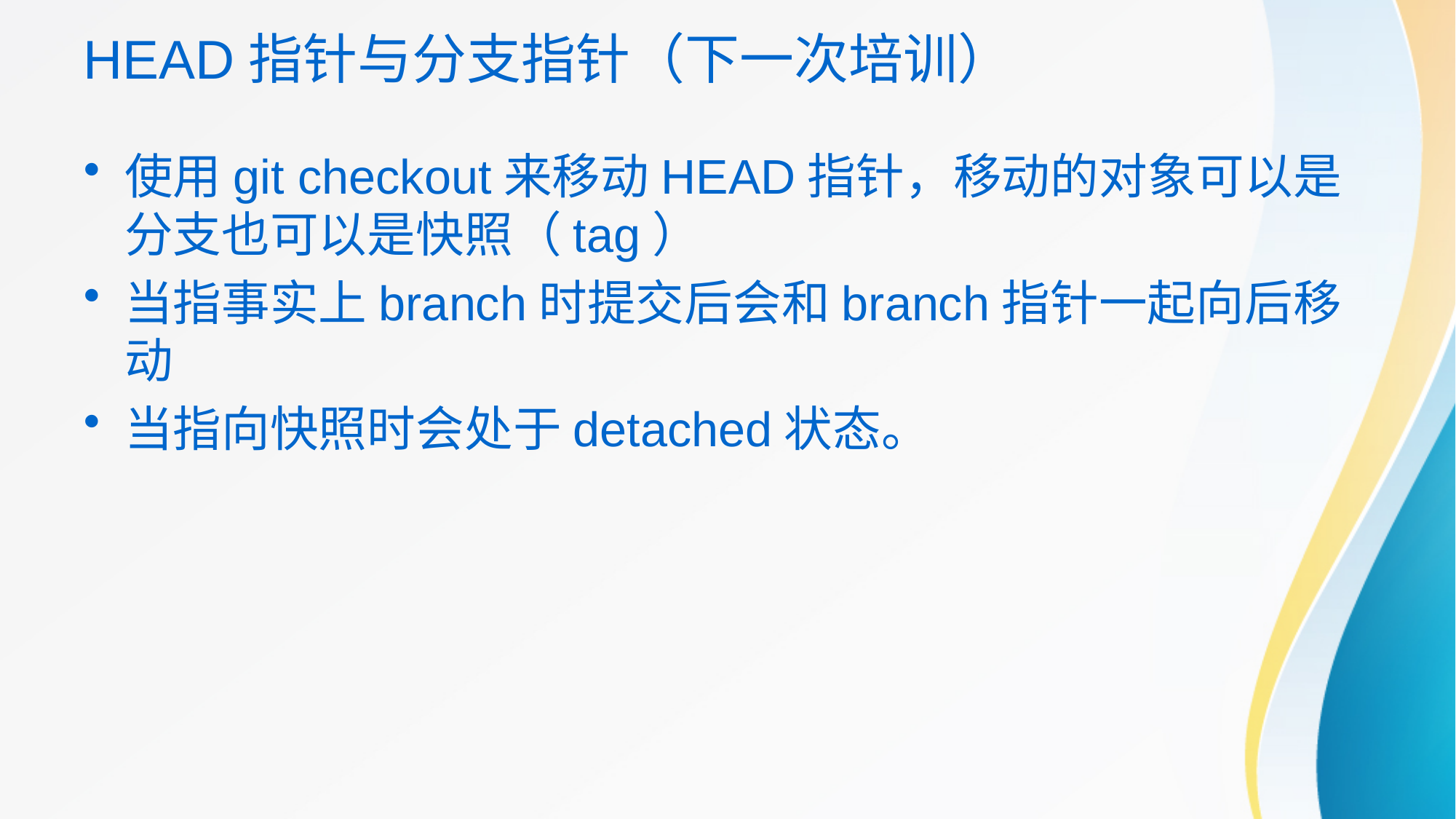

# HEAD指针与分支指针（下一次培训）
使用git checkout来移动HEAD指针，移动的对象可以是分支也可以是快照（tag）
当指事实上branch时提交后会和branch指针一起向后移动
当指向快照时会处于detached状态。